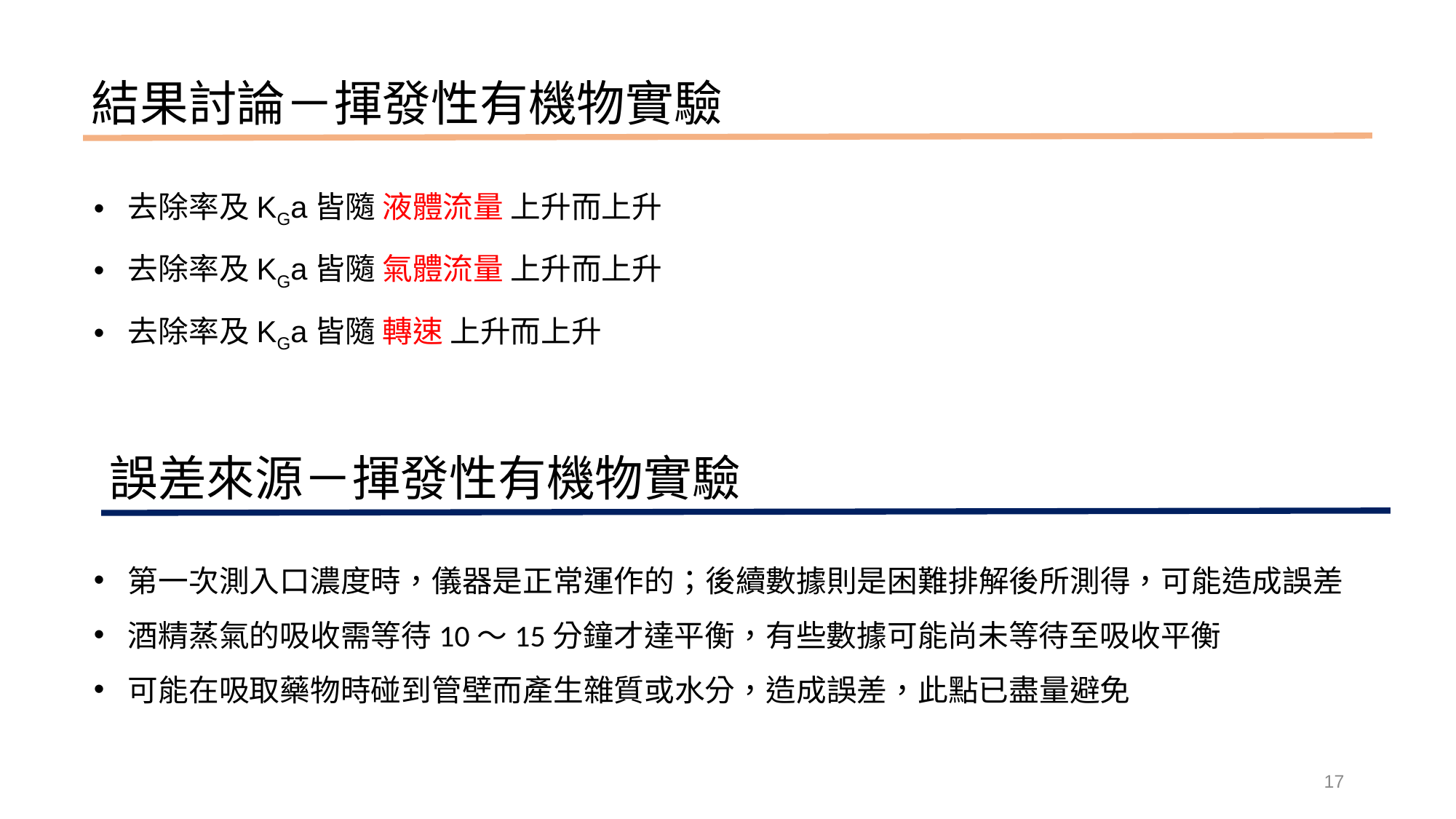

結果討論－揮發性有機物實驗
去除率及KGa皆隨 液體流量 上升而上升
去除率及KGa皆隨 氣體流量 上升而上升
去除率及KGa皆隨 轉速 上升而上升
誤差來源－揮發性有機物實驗
第一次測入口濃度時，儀器是正常運作的；後續數據則是困難排解後所測得，可能造成誤差
酒精蒸氣的吸收需等待10～15分鐘才達平衡，有些數據可能尚未等待至吸收平衡
可能在吸取藥物時碰到管壁而產生雜質或水分，造成誤差，此點已盡量避免
17